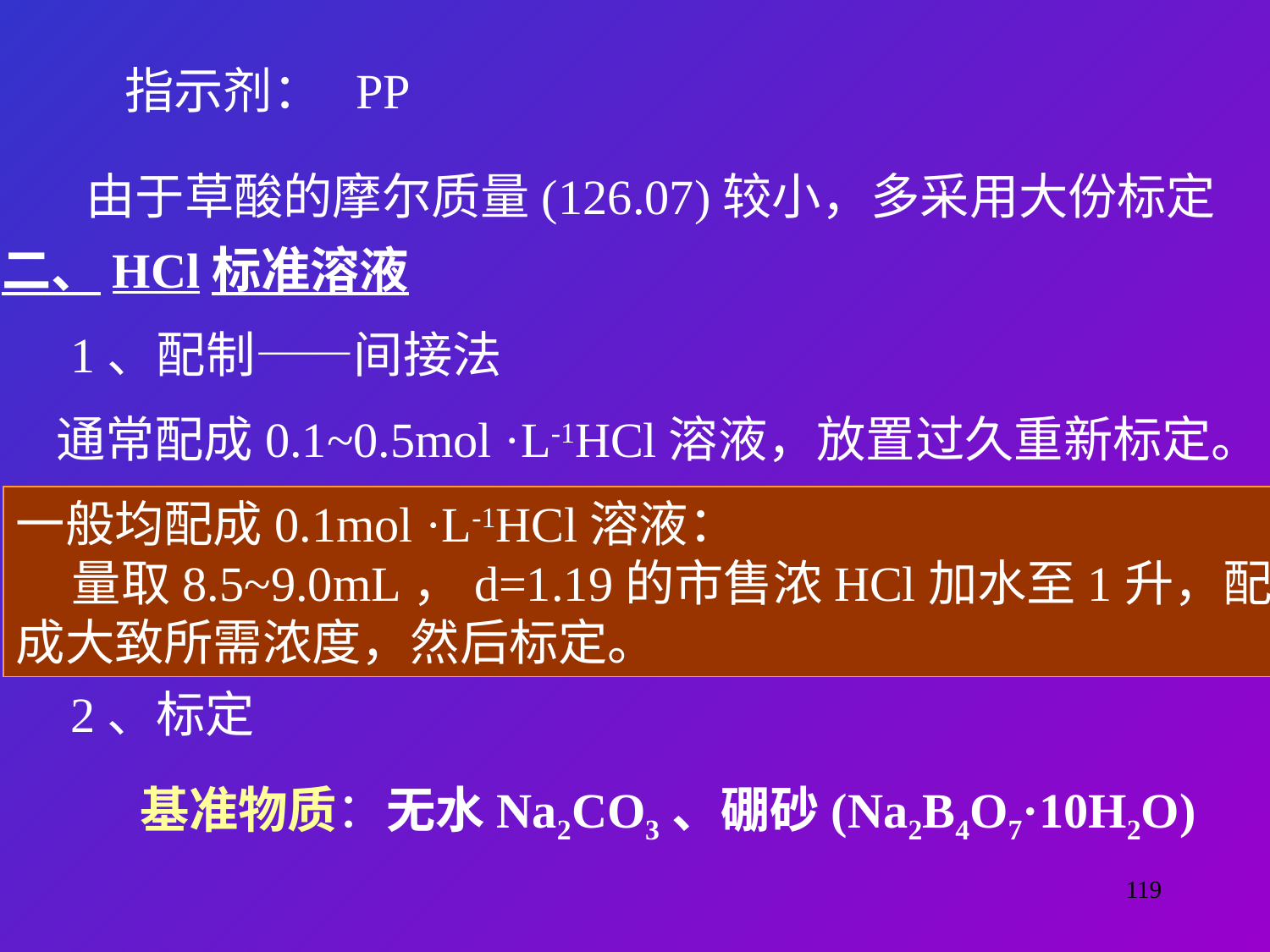

指示剂：  PP
由于草酸的摩尔质量(126.07)较小，多采用大份标定
二、HCl标准溶液
1、配制——间接法
通常配成0.1~0.5mol ·L-1HCl溶液，放置过久重新标定。
一般均配成0.1mol ·L-1HCl溶液：
    量取8.5~9.0mL，d=1.19的市售浓HCl加水至1升，配
成大致所需浓度，然后标定。
2、标定
基准物质：无水Na2CO3、硼砂(Na2B4O7·10H2O)
119